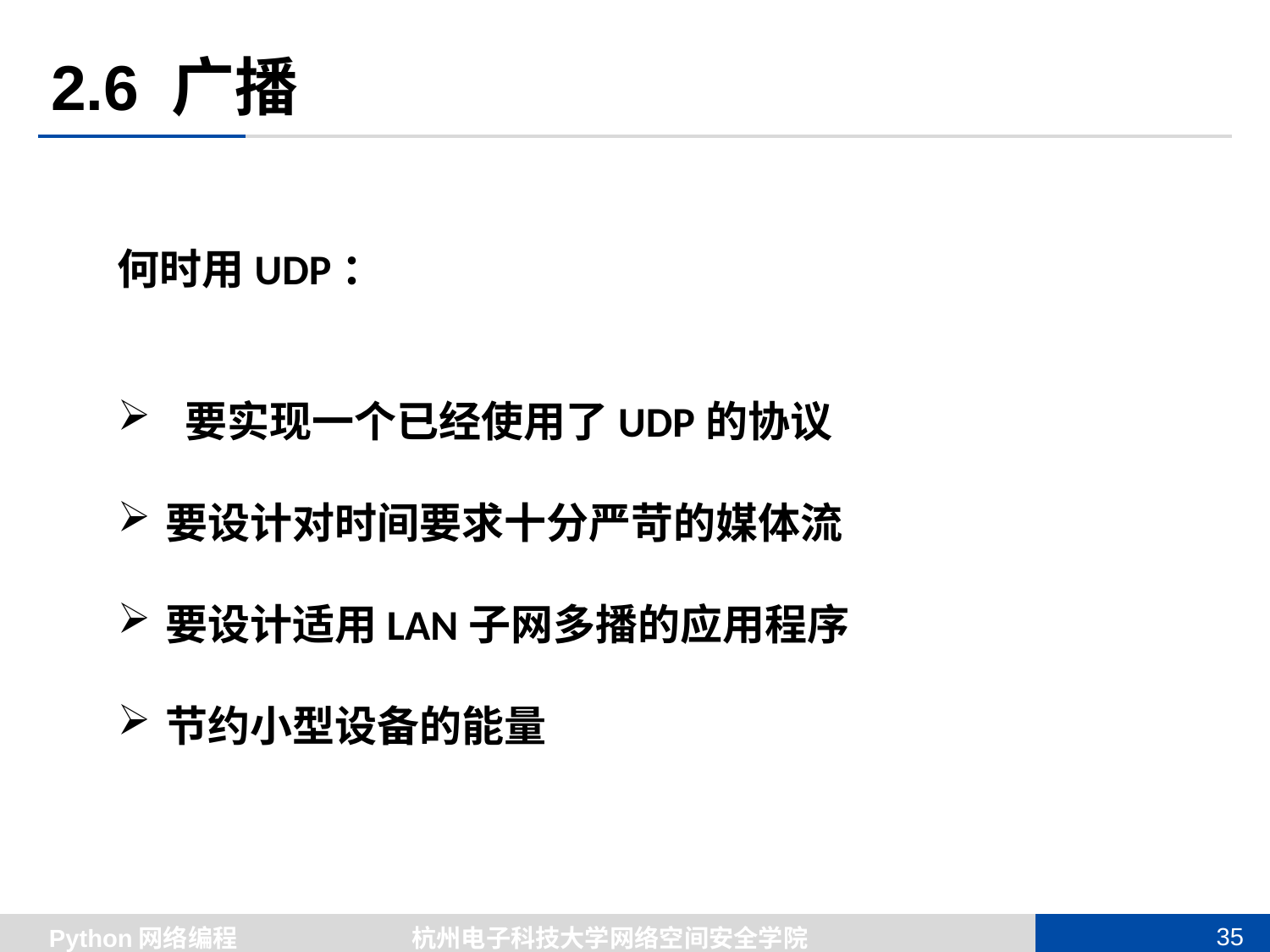

# 2.6 广播
何时用UDP：

 要实现一个已经使用了UDP的协议

要设计对时间要求十分严苛的媒体流

要设计适用LAN子网多播的应用程序

节约小型设备的能量